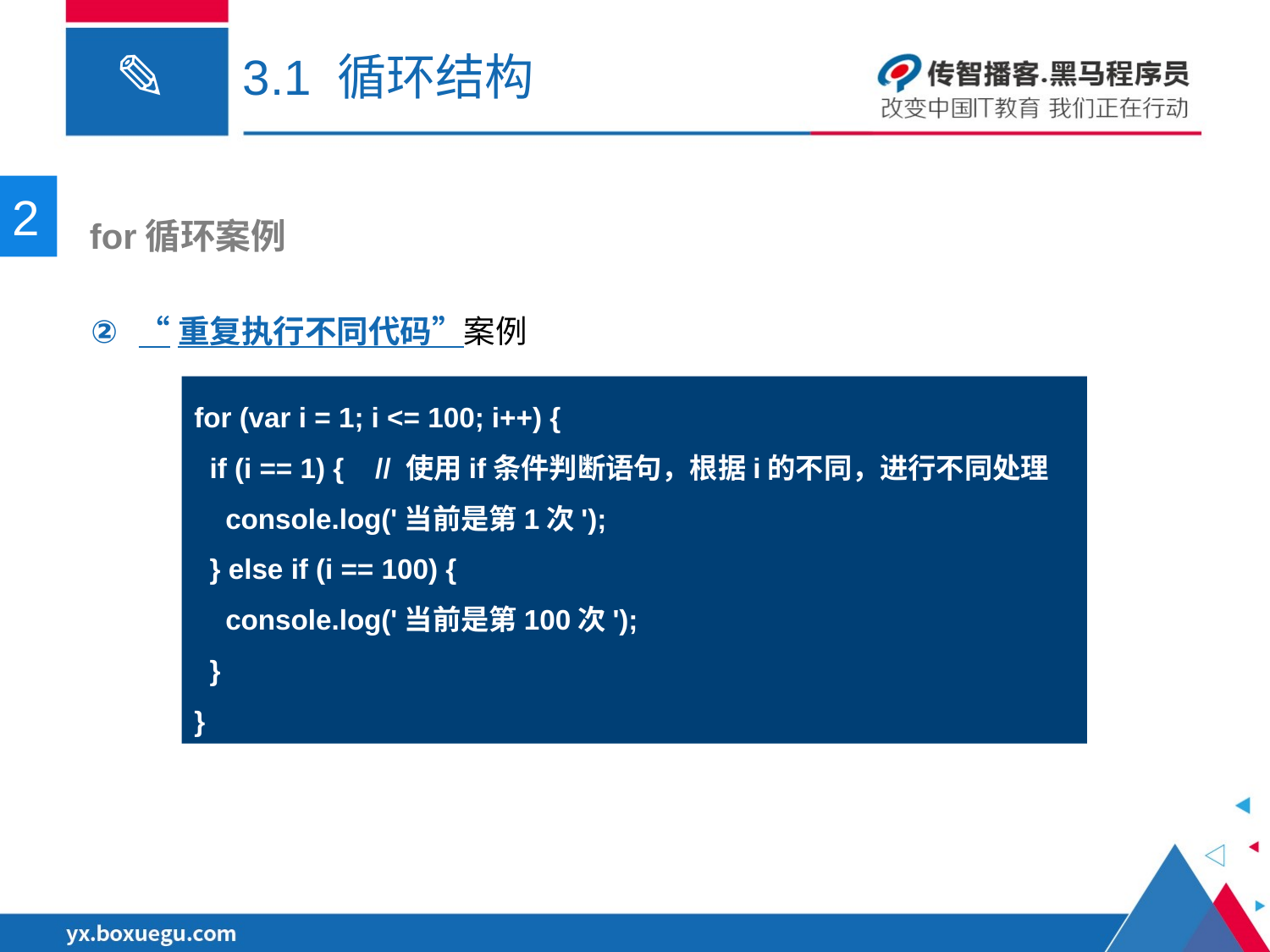

# 3.1 循环结构

2
  for循环案例
“重复执行不同代码”案例
for (var i = 1; i <= 100; i++) {
  if (i == 1) {    // 使用if条件判断语句，根据i的不同，进行不同处理
    console.log('当前是第1次');
  } else if (i == 100) {
    console.log('当前是第100次');
  }
}